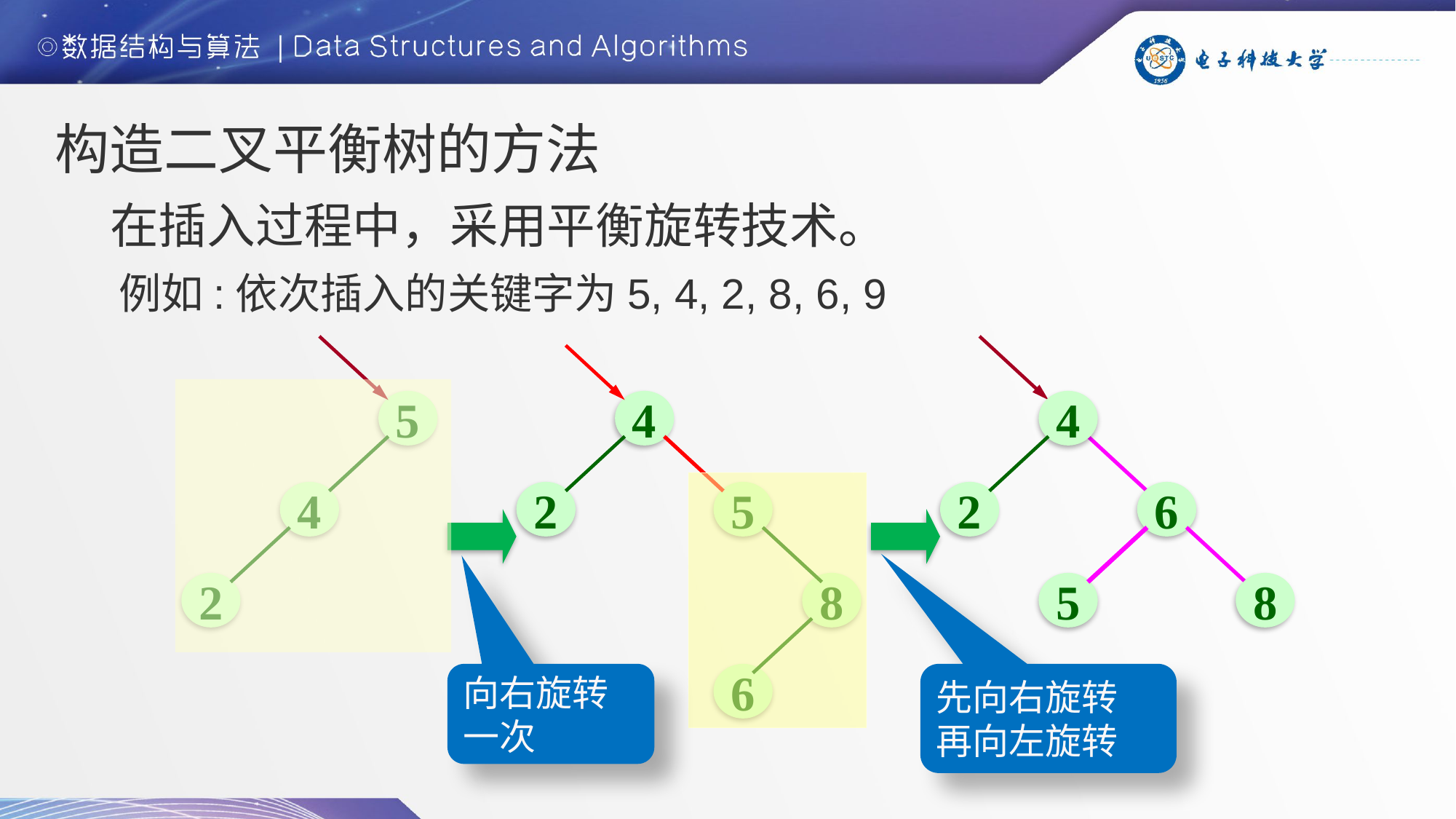

构造二叉平衡树的方法
    在插入过程中，采用平衡旋转技术。
例如:依次插入的关键字为5, 4, 2, 8, 6, 9

5
4
4

4
2
5
2
6

2
8
5
8

向右旋转
一次
6
先向右旋转
再向左旋转